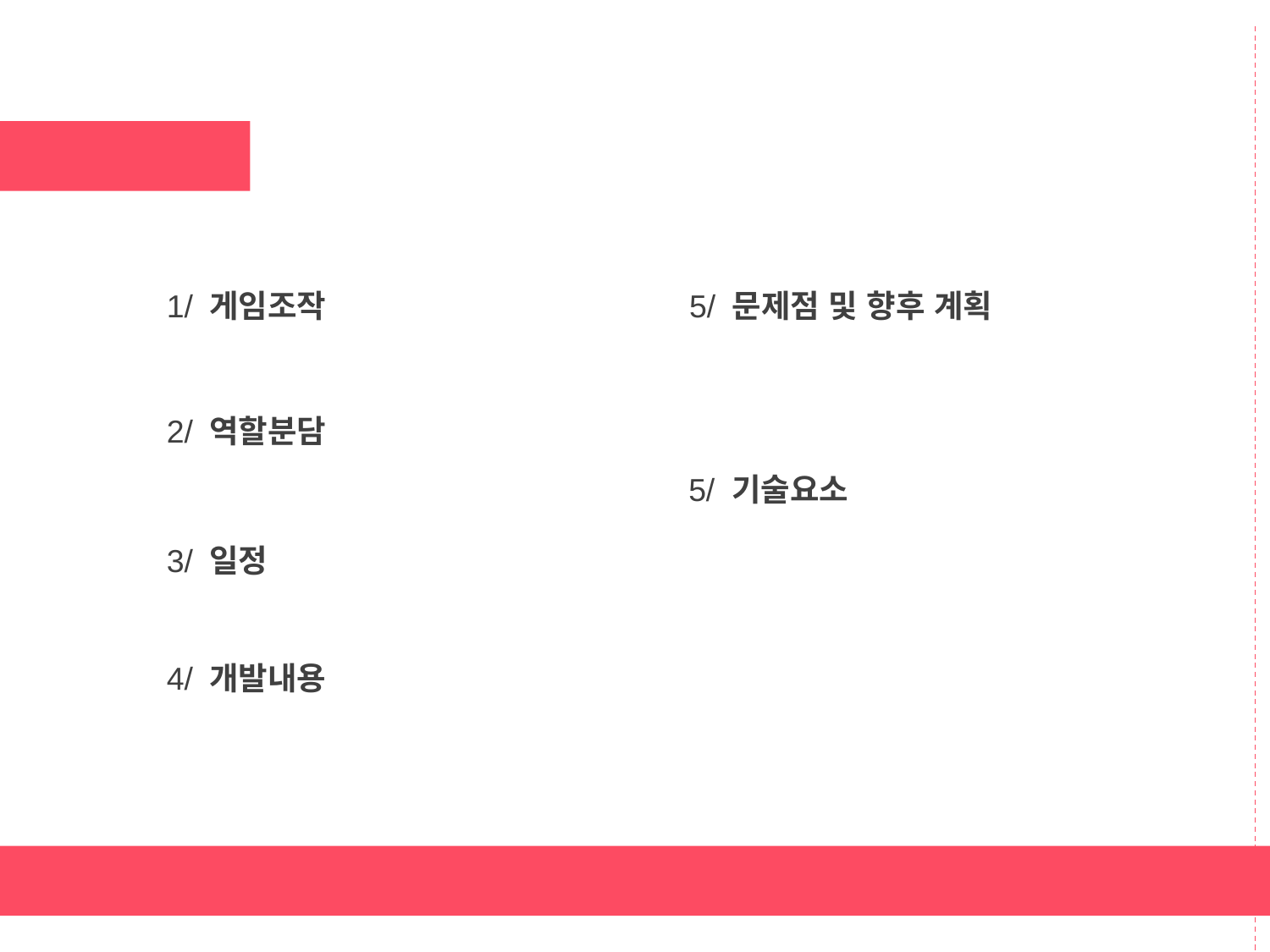

CONTENTS
1/ 게임조작
5/ 문제점 및 향후 계획
2/ 역할분담
5/ 기술요소

3/ 일정
4/ 개발내용